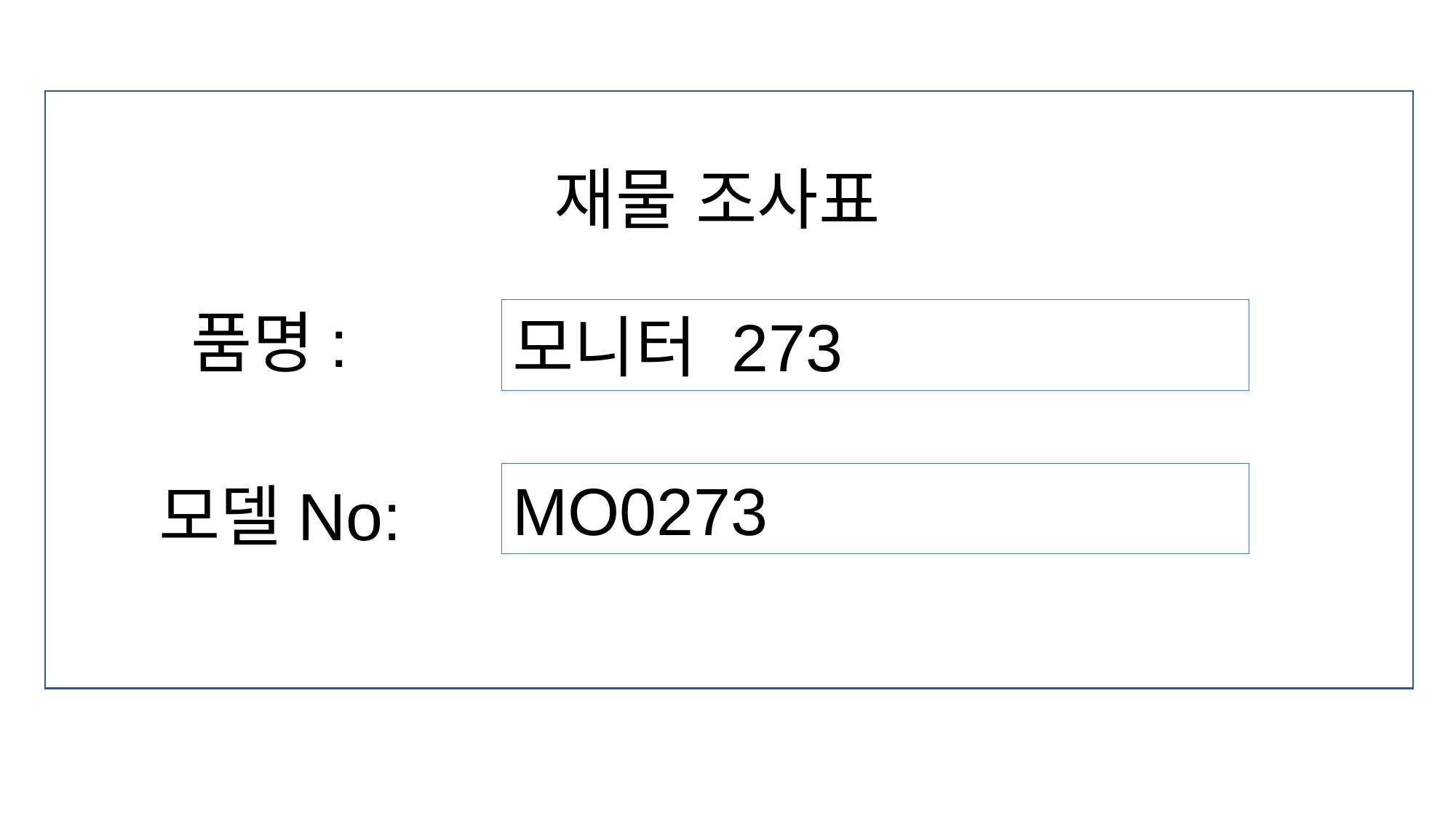

재물 조사표
품명:
모니터 273
MO0273
모델No: